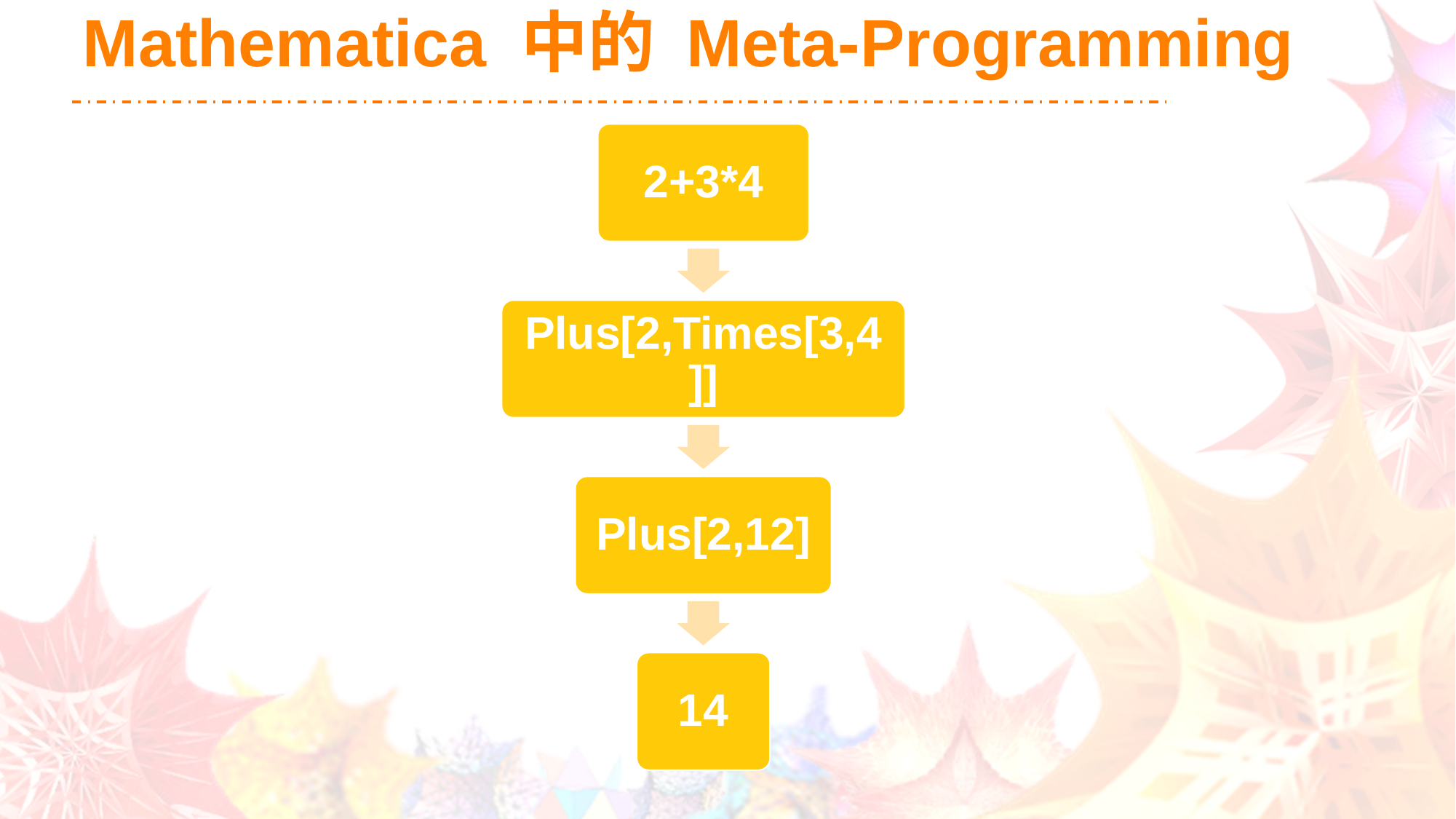

# Mathematica 中的 Meta-Programming
2+3*4

Plus[2,Times[3,4]]

Plus[2,12]

14